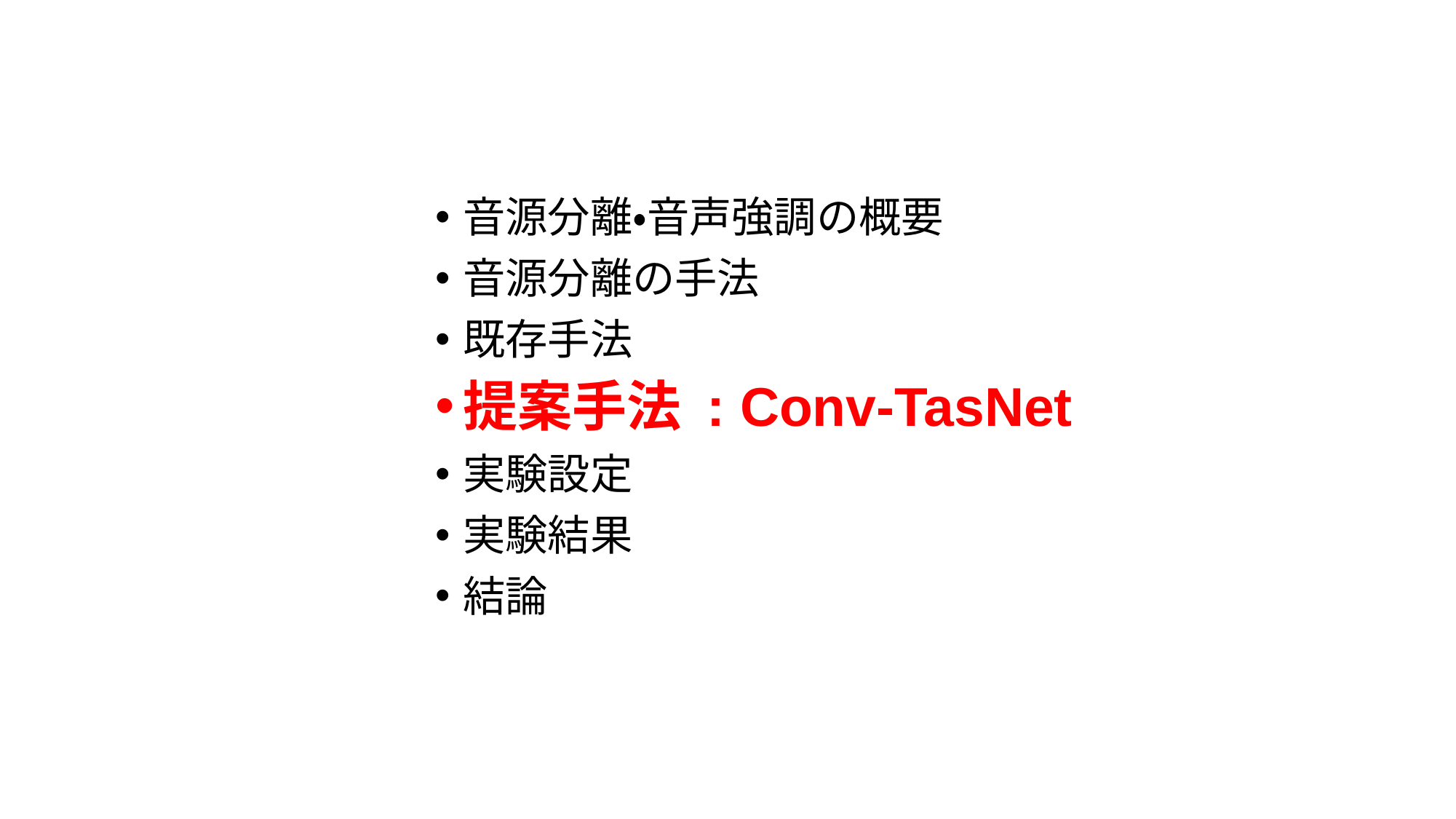

音源分離・音声強調の概要
音源分離の手法
既存手法
提案手法 : Conv-TasNet
実験設定
実験結果
結論